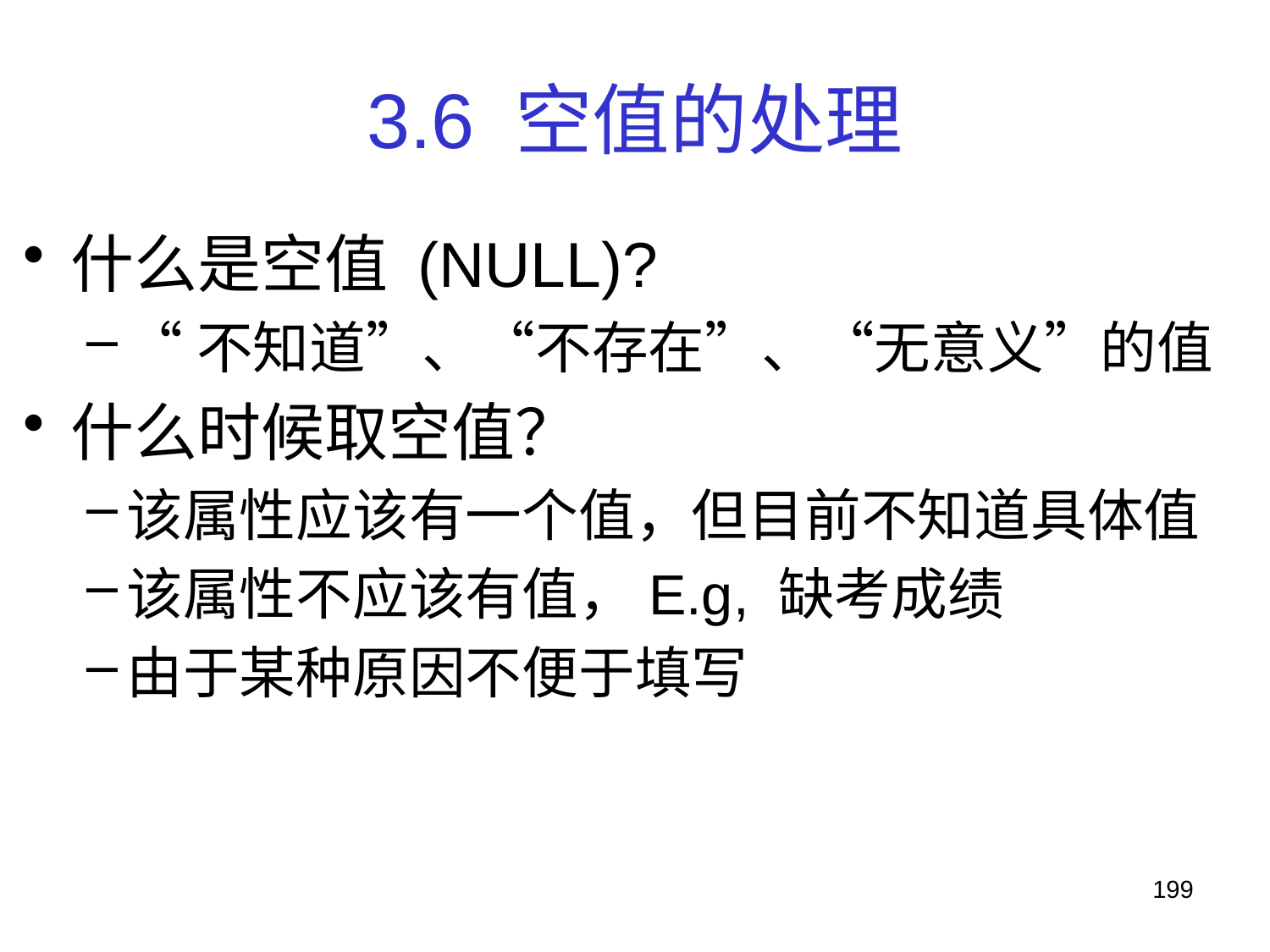

# 3.6 空值的处理
什么是空值 (NULL)?
“不知道”、“不存在”、“无意义”的值
什么时候取空值？
该属性应该有一个值，但目前不知道具体值
该属性不应该有值，E.g, 缺考成绩
由于某种原因不便于填写
199